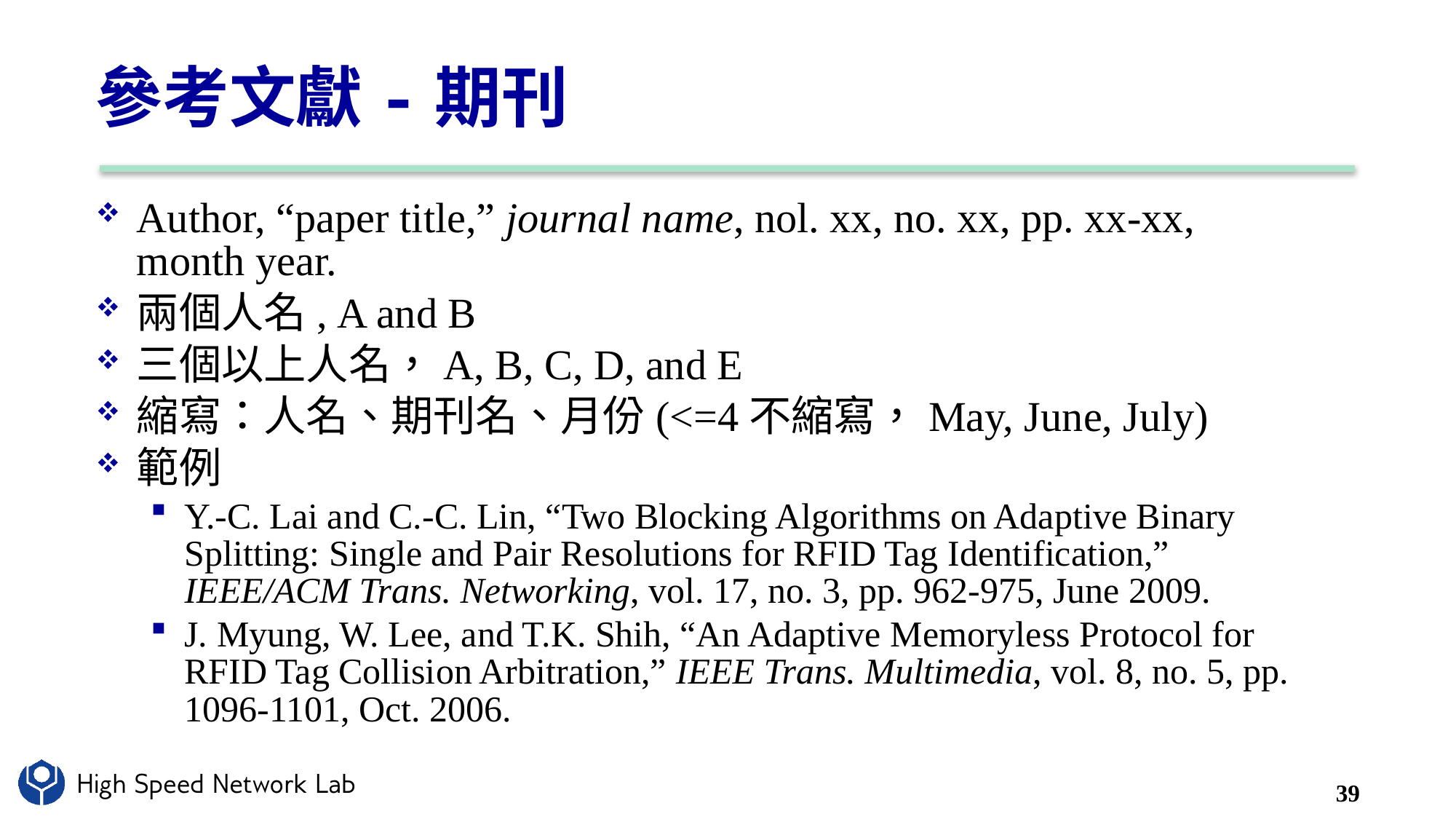

# 參考文獻-期刊
Author, “paper title,” journal name, nol. xx, no. xx, pp. xx-xx, month year.
兩個人名, A and B
三個以上人名，A, B, C, D, and E
縮寫：人名、期刊名、月份(<=4不縮寫，May, June, July)
範例
Y.-C. Lai and C.-C. Lin, “Two Blocking Algorithms on Adaptive Binary Splitting: Single and Pair Resolutions for RFID Tag Identification,” IEEE/ACM Trans. Networking, vol. 17, no. 3, pp. 962-975, June 2009.
J. Myung, W. Lee, and T.K. Shih, “An Adaptive Memoryless Protocol for RFID Tag Collision Arbitration,” IEEE Trans. Multimedia, vol. 8, no. 5, pp. 1096-1101, Oct. 2006.

39